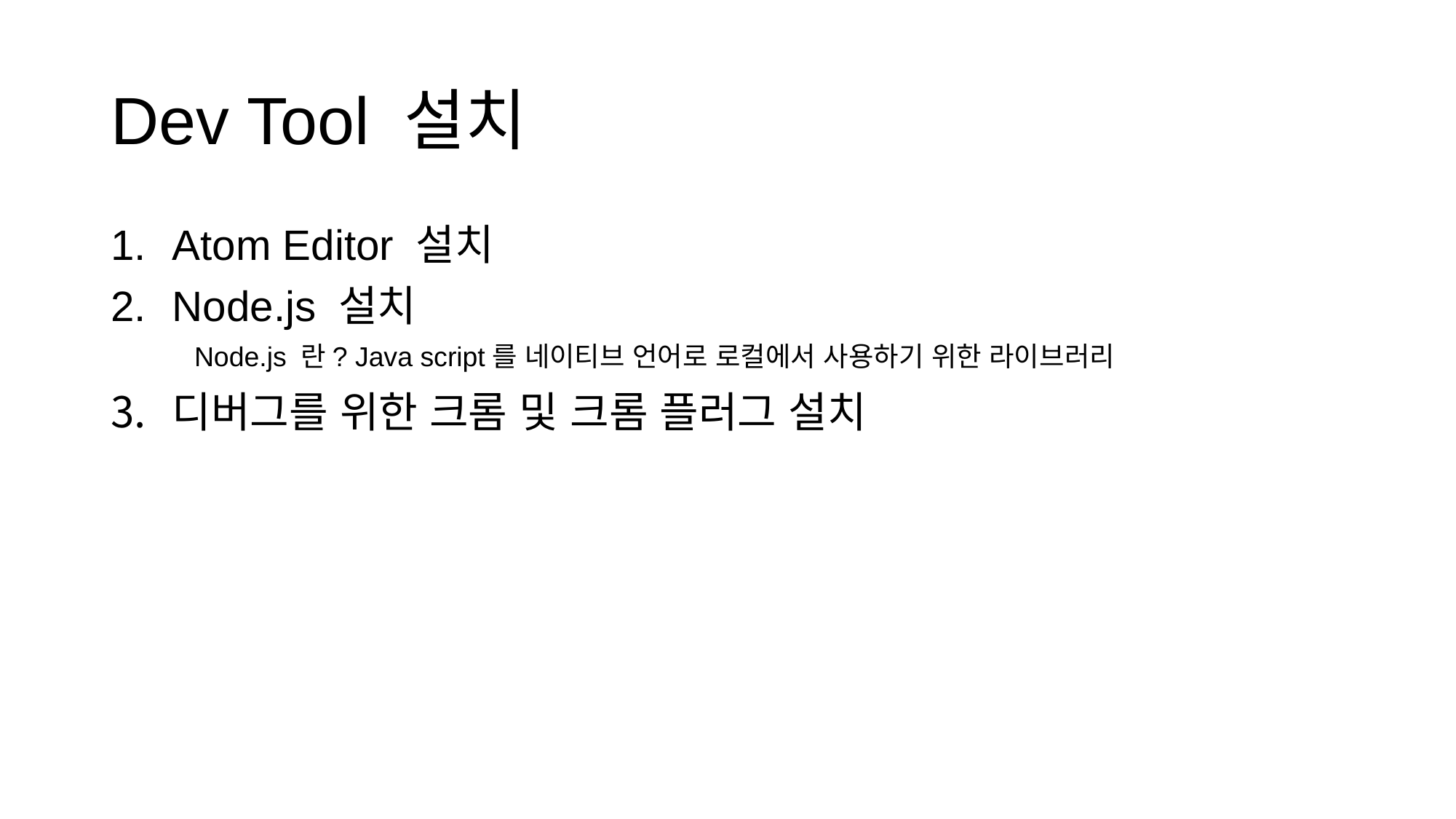

# Dev Tool 설치
Atom Editor 설치
Node.js 설치
 Node.js 란? Java script를 네이티브 언어로 로컬에서 사용하기 위한 라이브러리
디버그를 위한 크롬 및 크롬 플러그 설치